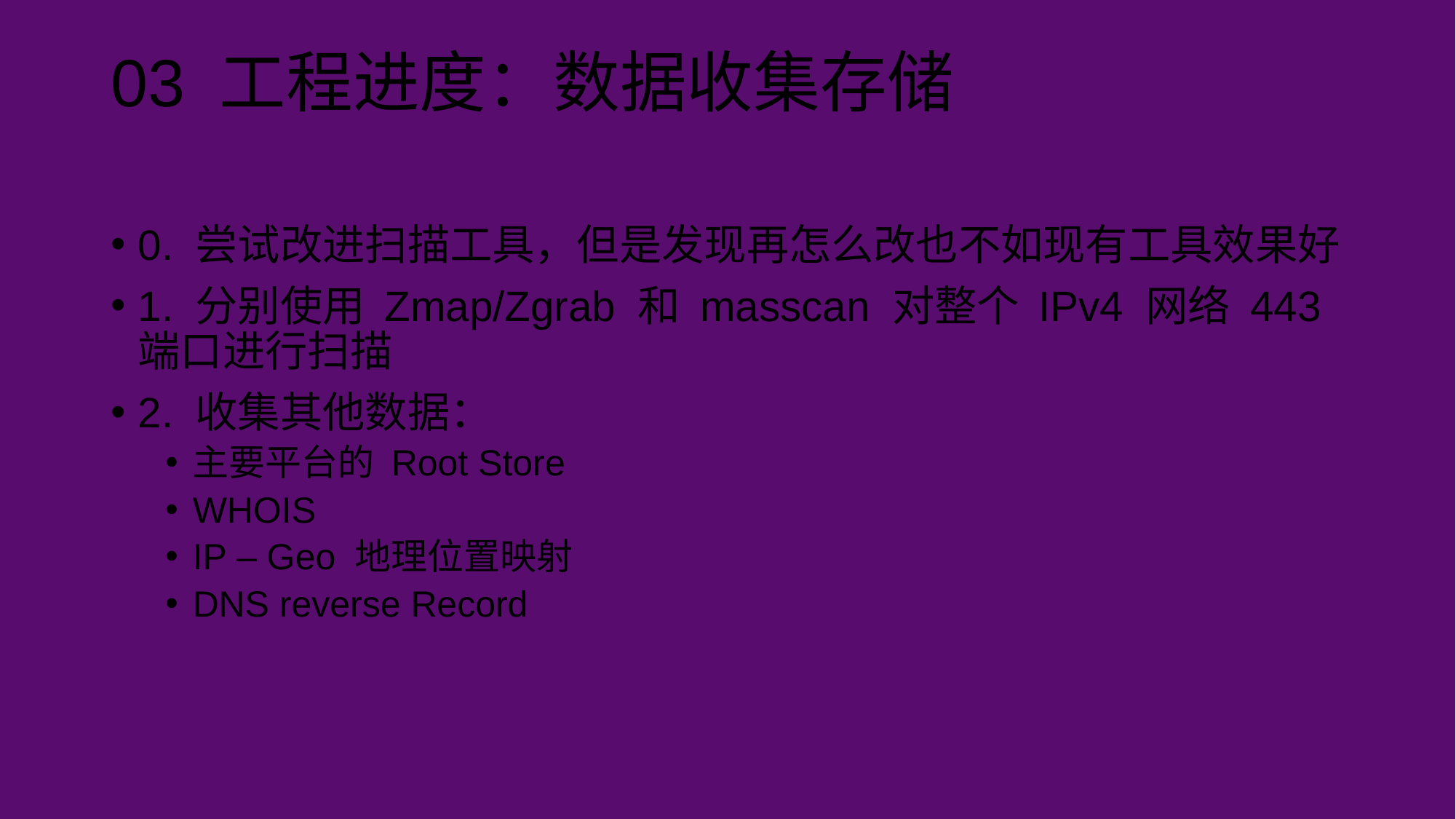

# 03 工程进度：数据收集存储
0. 尝试改进扫描工具，但是发现再怎么改也不如现有工具效果好
1. 分别使用 Zmap/Zgrab 和 masscan 对整个 IPv4 网络 443 端口进行扫描
2. 收集其他数据：
主要平台的 Root Store
WHOIS
IP – Geo 地理位置映射
DNS reverse Record